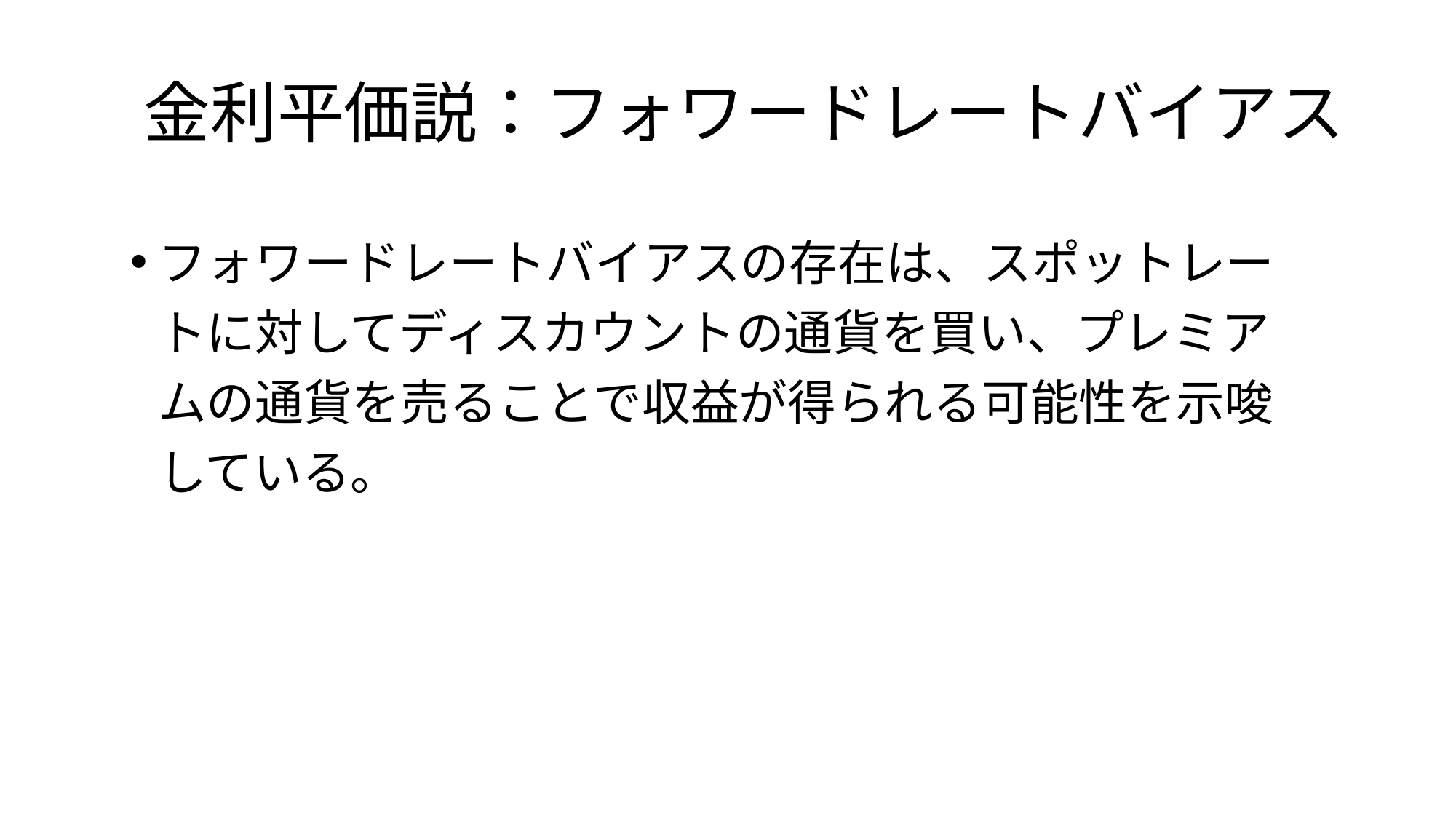

# 金利平価説：フォワードレートバイアス
フォワードレートバイアスの存在は、スポットレートに対してディスカウントの通貨を買い、プレミアムの通貨を売ることで収益が得られる可能性を示唆している。